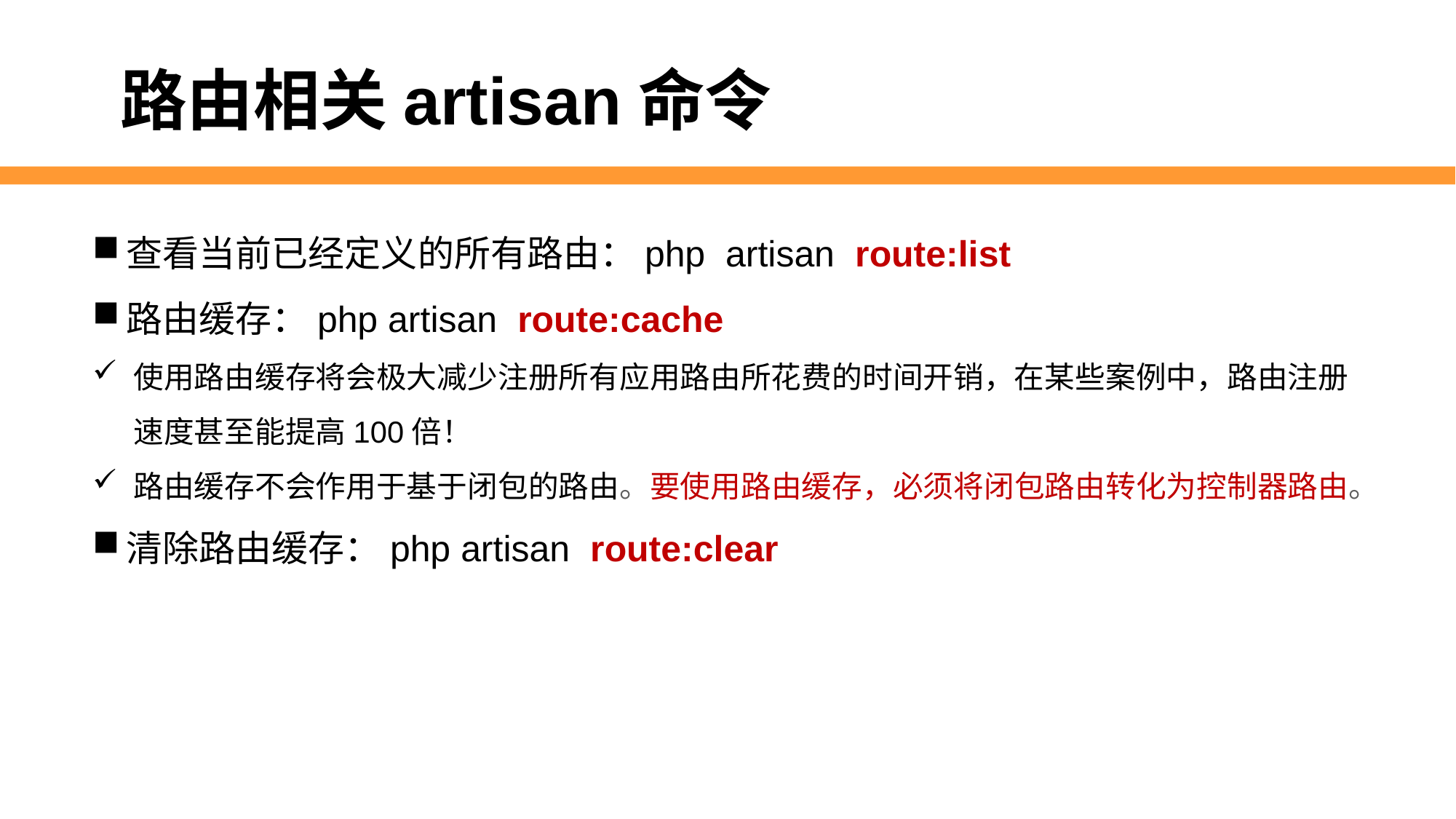

路由相关artisan命令
查看当前已经定义的所有路由：php  artisan  route:list
路由缓存：php artisan  route:cache
使用路由缓存将会极大减少注册所有应用路由所花费的时间开销，在某些案例中，路由注册速度甚至能提高100倍！
路由缓存不会作用于基于闭包的路由。要使用路由缓存，必须将闭包路由转化为控制器路由。
清除路由缓存：php artisan  route:clear